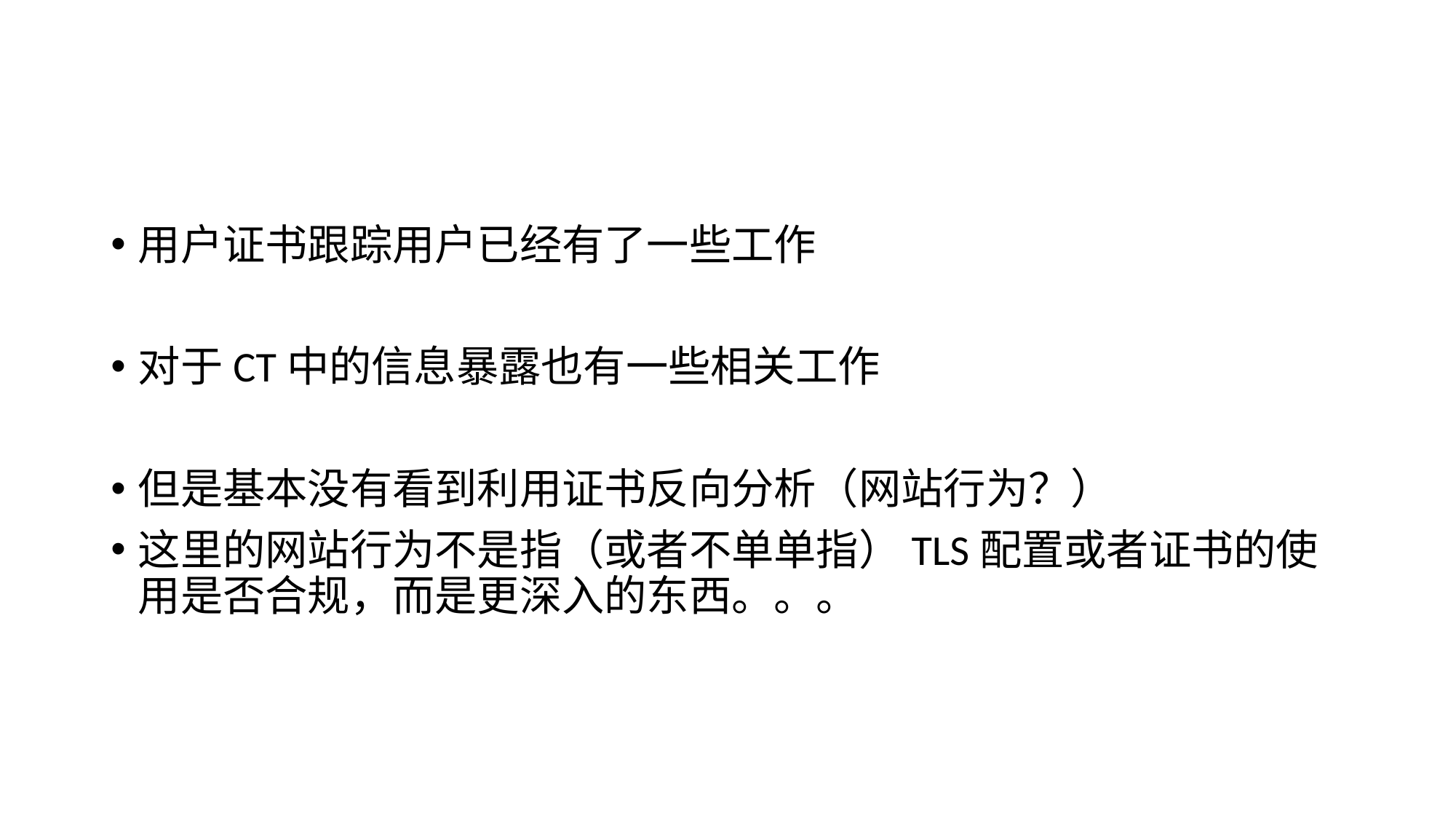

#
用户证书跟踪用户已经有了一些工作

对于CT中的信息暴露也有一些相关工作

但是基本没有看到利用证书反向分析（网站行为？）
这里的网站行为不是指（或者不单单指）TLS配置或者证书的使用是否合规，而是更深入的东西。。。